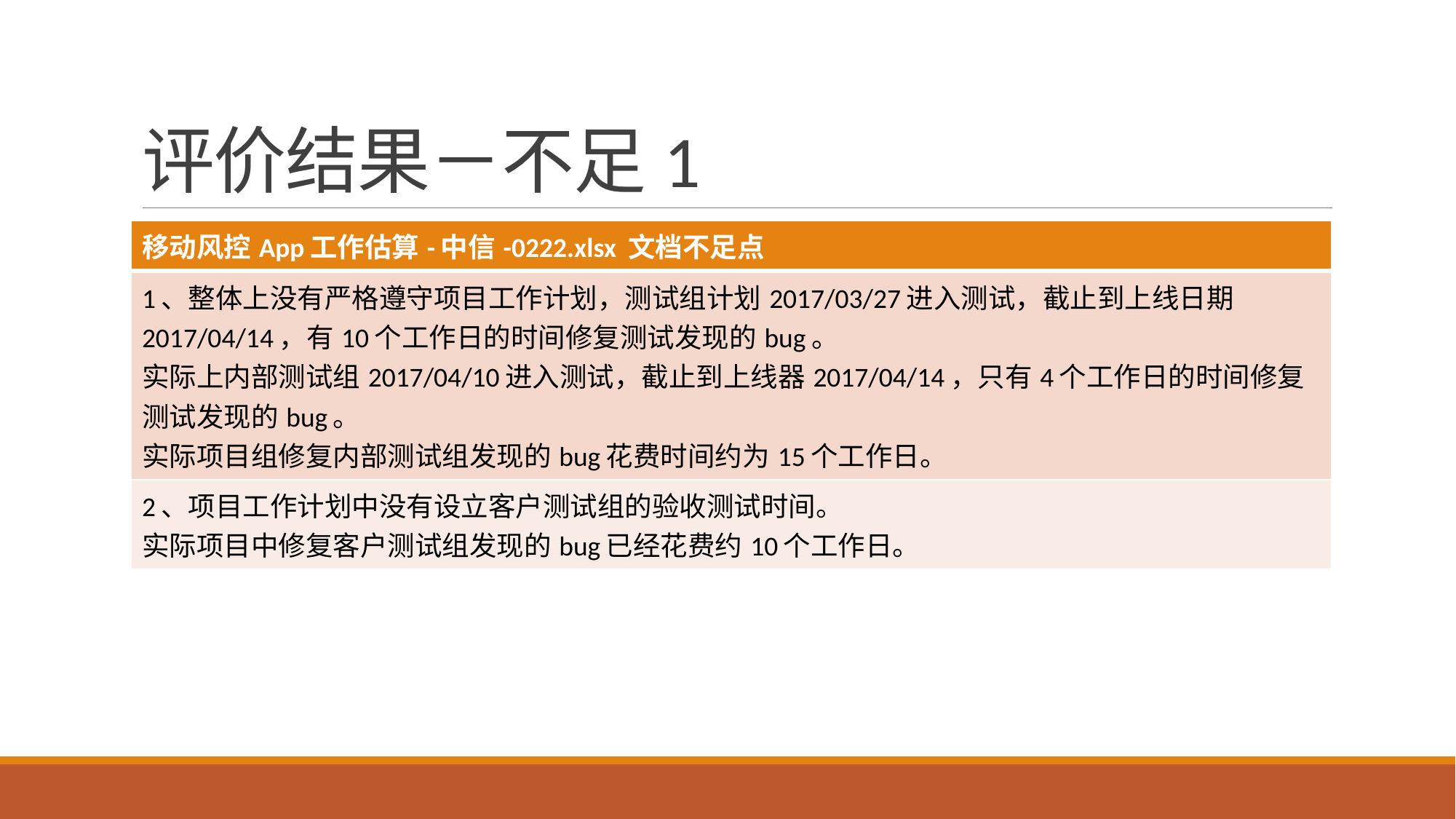

# 评价结果－不足1
| 移动风控App工作估算-中信-0222.xlsx 文档不足点 |
| --- |
| 1、整体上没有严格遵守项目工作计划，测试组计划2017/03/27进入测试，截止到上线日期2017/04/14，有10个工作日的时间修复测试发现的bug。 实际上内部测试组2017/04/10进入测试，截止到上线器2017/04/14，只有4个工作日的时间修复测试发现的bug。 实际项目组修复内部测试组发现的bug花费时间约为15个工作日。 |
| 2、项目工作计划中没有设立客户测试组的验收测试时间。 实际项目中修复客户测试组发现的bug已经花费约10个工作日。 |